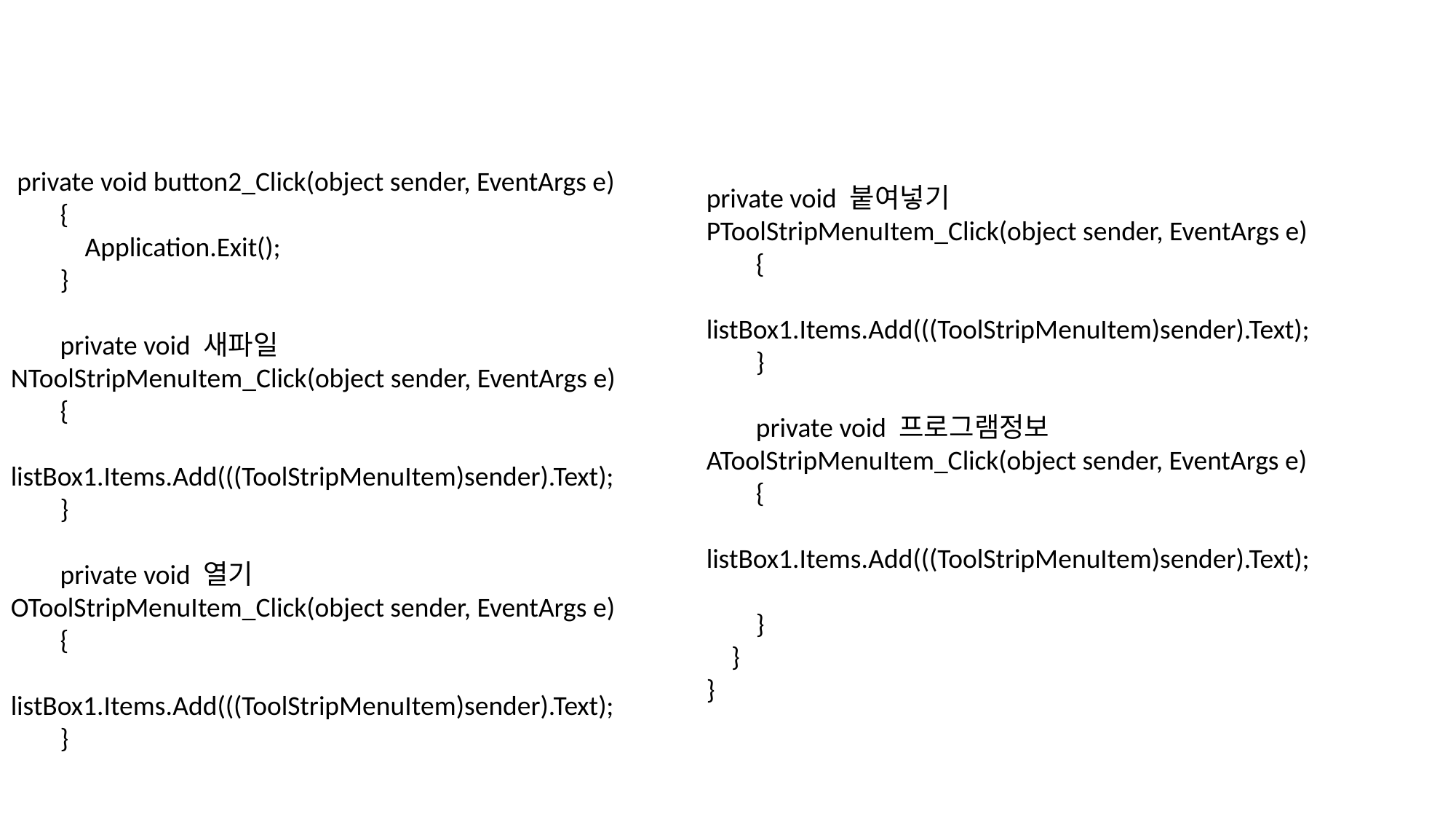

private void button2_Click(object sender, EventArgs e)
        {
            Application.Exit();
        }

        private void 새파일NToolStripMenuItem_Click(object sender, EventArgs e)
        {
            listBox1.Items.Add(((ToolStripMenuItem)sender).Text);
        }

        private void 열기OToolStripMenuItem_Click(object sender, EventArgs e)
        {
            listBox1.Items.Add(((ToolStripMenuItem)sender).Text);
        }
private void 붙여넣기PToolStripMenuItem_Click(object sender, EventArgs e)
        {
            listBox1.Items.Add(((ToolStripMenuItem)sender).Text);
        }

        private void 프로그램정보AToolStripMenuItem_Click(object sender, EventArgs e)
        {
            listBox1.Items.Add(((ToolStripMenuItem)sender).Text);

        }
    }
}